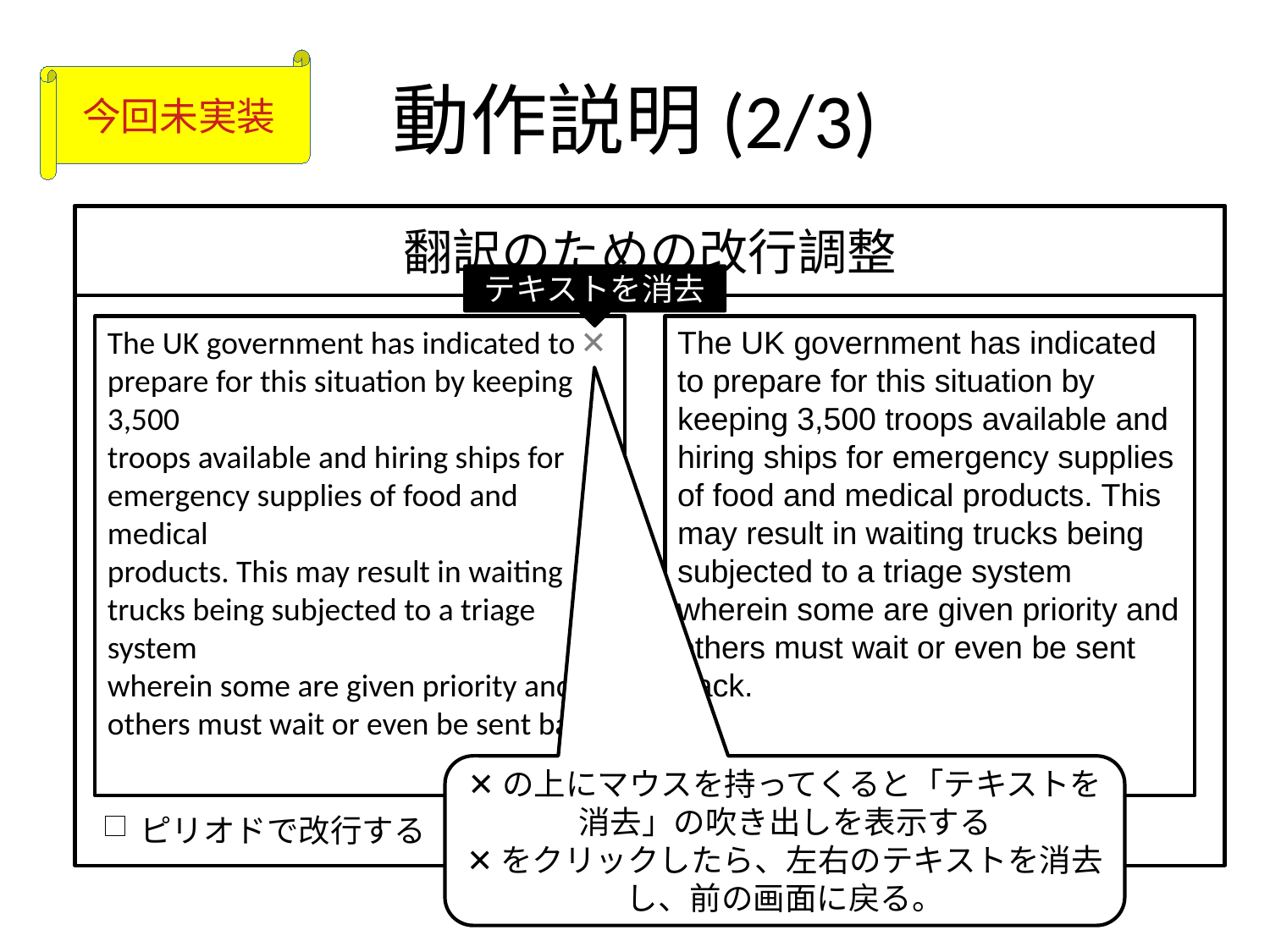

動作説明(2/3)
今回未実装

翻訳のための改行調整
テキストを消去
The UK government has indicated to prepare for this situation by keeping 3,500
troops available and hiring ships for emergency supplies of food and medical
products. This may result in waiting trucks being subjected to a triage system
wherein some are given priority and others must wait or even be sent back.
✕
The UK government has indicated to prepare for this situation by keeping 3,500 troops available and hiring ships for emergency supplies of food and medical products. This may result in waiting trucks being subjected to a triage system wherein some are given priority and others must wait or even be sent back.
✕の上にマウスを持ってくると「テキストを消去」の吹き出しを表示する
✕をクリックしたら、左右のテキストを消去し、前の画面に戻る。
   ピリオドで改行する